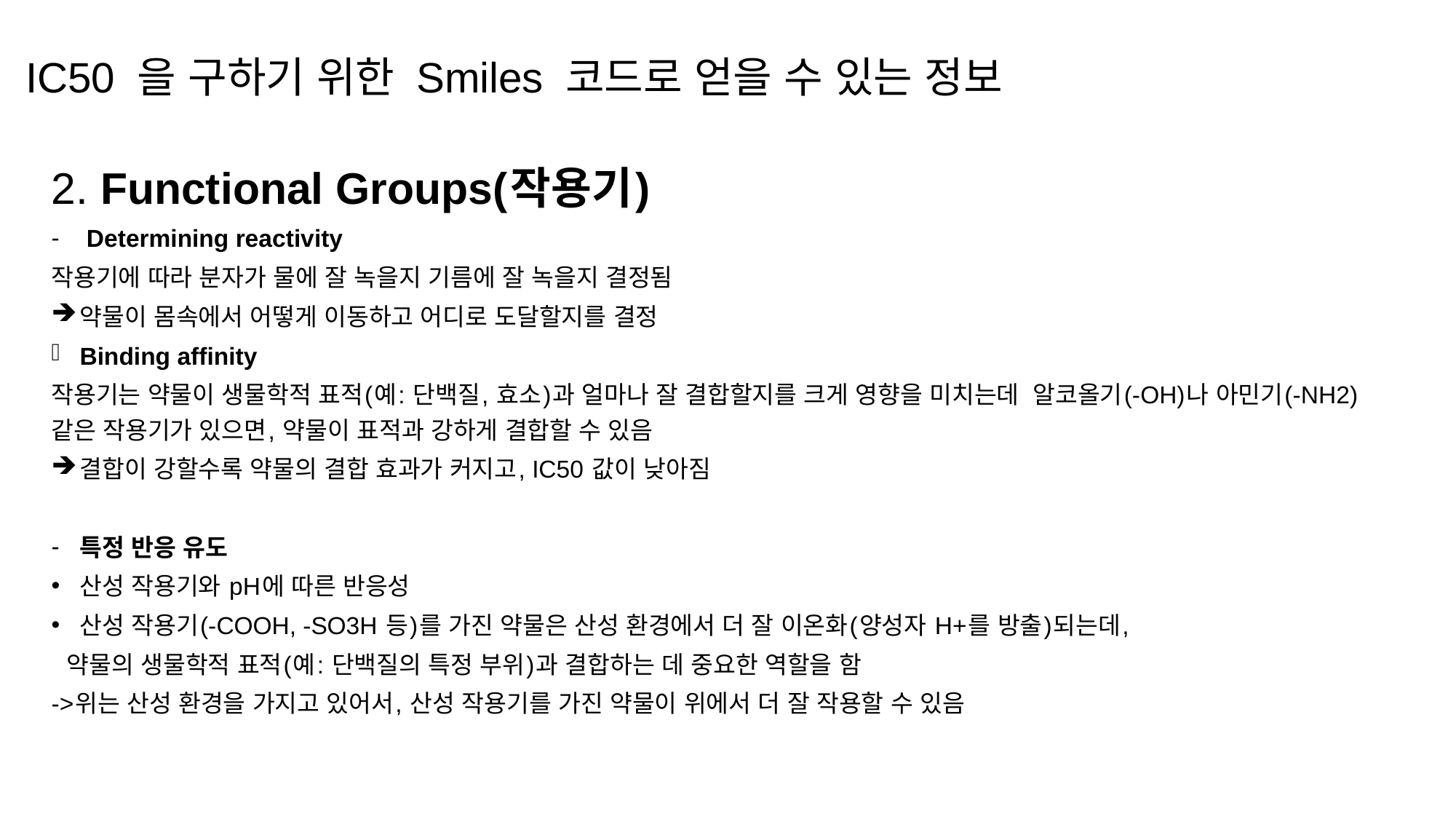

# IC50 을 구하기 위한 Smiles 코드로 얻을 수 있는 정보
2. Functional Groups(작용기)
 Determining reactivity
작용기에 따라 분자가 물에 잘 녹을지 기름에 잘 녹을지 결정됨
약물이 몸속에서 어떻게 이동하고 어디로 도달할지를 결정
Binding affinity
작용기는 약물이 생물학적 표적(예: 단백질, 효소)과 얼마나 잘 결합할지를 크게 영향을 미치는데  알코올기(-OH)나 아민기(-NH2) 같은 작용기가 있으면, 약물이 표적과 강하게 결합할 수 있음
결합이 강할수록 약물의 결합 효과가 커지고, IC50 값이 낮아짐

특정 반응 유도
산성 작용기와 pH에 따른 반응성
산성 작용기(-COOH, -SO3H 등)를 가진 약물은 산성 환경에서 더 잘 이온화(양성자 H+를 방출)되는데,
  약물의 생물학적 표적(예: 단백질의 특정 부위)과 결합하는 데 중요한 역할을 함
->위는 산성 환경을 가지고 있어서, 산성 작용기를 가진 약물이 위에서 더 잘 작용할 수 있음